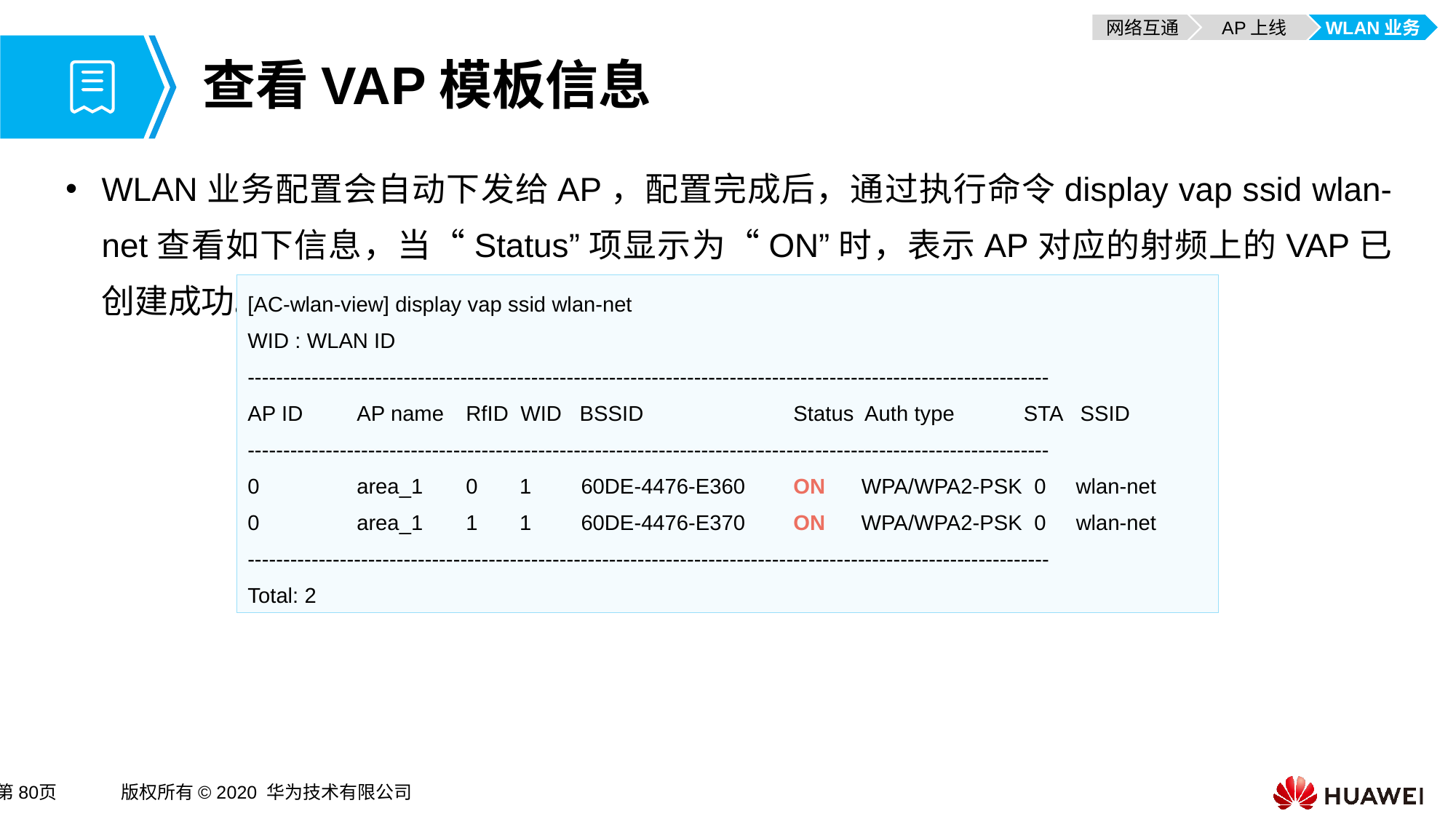

网络互通
AP上线
WLAN业务
# 查看VAP模板信息
WLAN业务配置会自动下发给AP，配置完成后，通过执行命令display vap ssid wlan-net查看如下信息，当“Status”项显示为“ON”时，表示AP对应的射频上的VAP已创建成功。
[AC-wlan-view] display vap ssid wlan-net
WID : WLAN ID
-----------------------------------------------------------------------------------------------------------------
AP ID 	AP name 	RfID  WID   BSSID          	Status  Auth type     	  STA   SSID
-----------------------------------------------------------------------------------------------------------------
0     	area_1  	0       1     	 60DE-4476-E360 	ON      WPA/WPA2-PSK  0     wlan-net
0     	area_1  	1       1     	 60DE-4476-E370 	ON      WPA/WPA2-PSK  0     wlan-net
-----------------------------------------------------------------------------------------------------------------
Total: 2